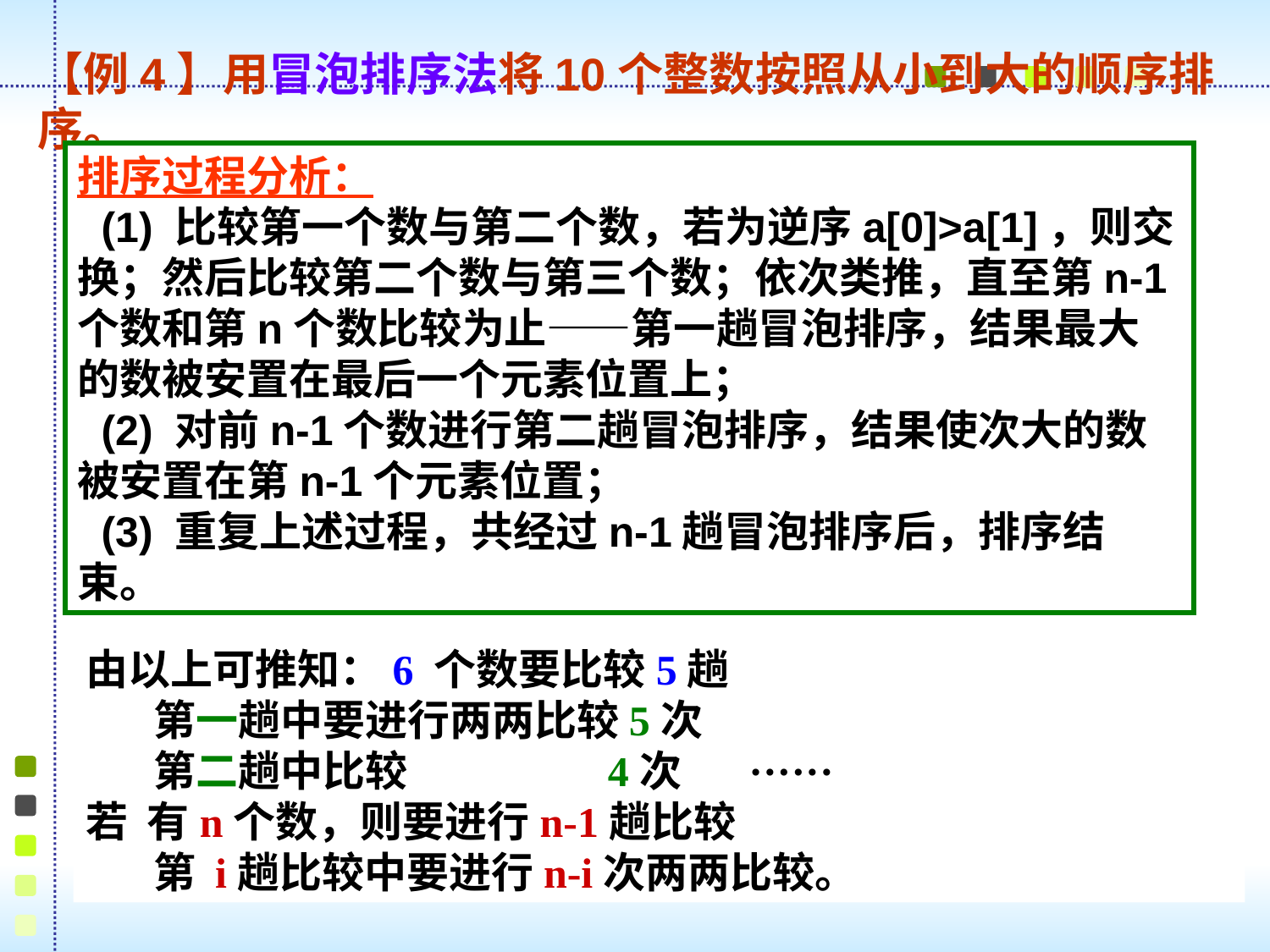

【例4】用冒泡排序法将10个整数按照从小到大的顺序排序。
排序过程分析：
  (1) 比较第一个数与第二个数，若为逆序a[0]>a[1]，则交换；然后比较第二个数与第三个数；依次类推，直至第n-1个数和第n个数比较为止——第一趟冒泡排序，结果最大的数被安置在最后一个元素位置上；
  (2) 对前n-1个数进行第二趟冒泡排序，结果使次大的数被安置在第n-1个元素位置；
  (3) 重复上述过程，共经过n-1趟冒泡排序后，排序结束。
由以上可推知：6 个数要比较5趟
      第一趟中要进行两两比较5次
      第二趟中比较                    4次      ······
若  有n个数，则要进行n-1趟比较
      第 i趟比较中要进行n-i次两两比较。